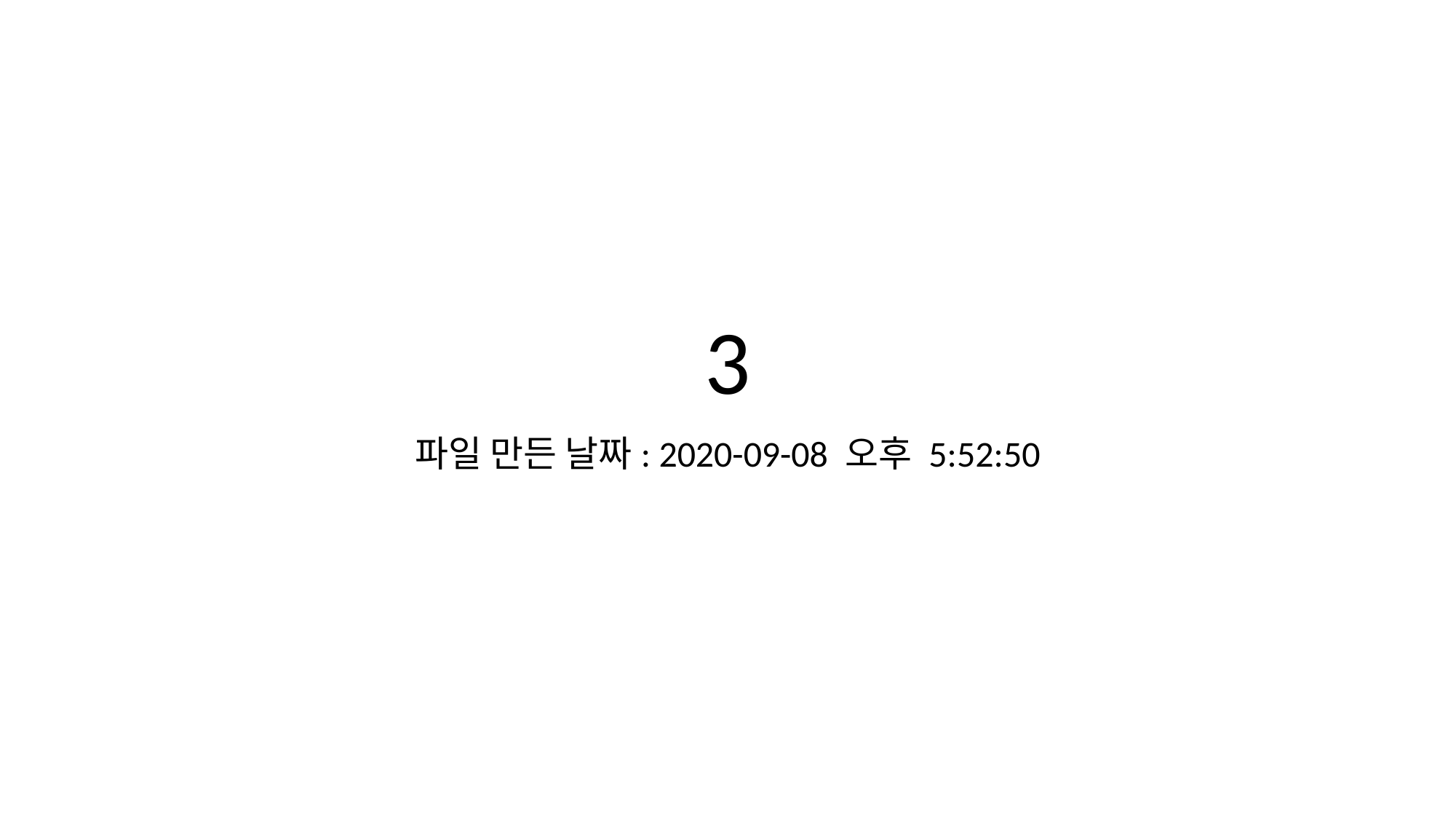

# 3
파일 만든 날짜: 2020-09-08 오후 5:52:50